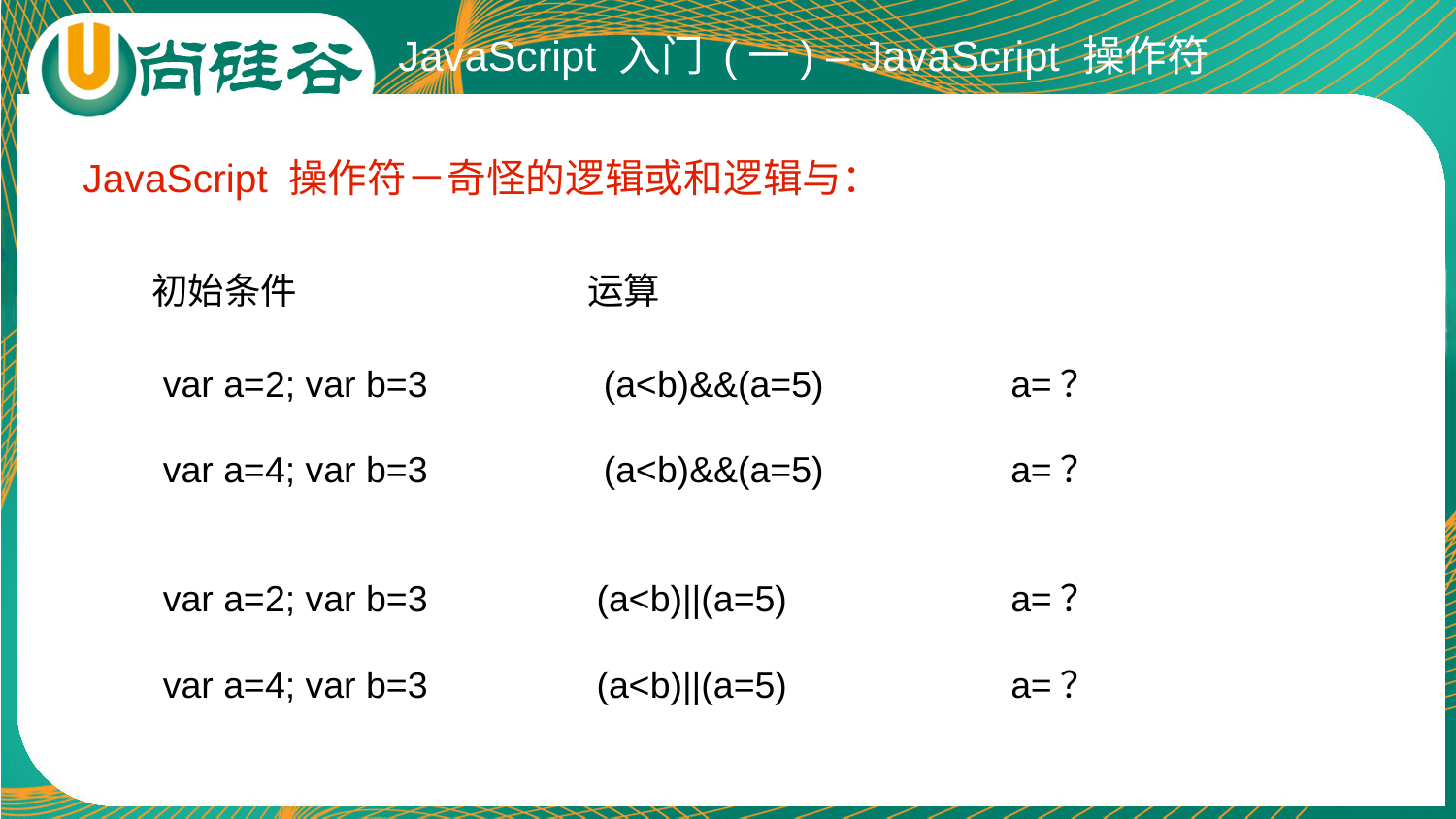

# JavaScript 入门 (一) – JavaScript 操作符
JavaScript 操作符－奇怪的逻辑或和逻辑与：
初始条件
运算
var a=2; var b=3
 (a<b)&&(a=5)
a=？
var a=4; var b=3
(a<b)&&(a=5)
a=？
var a=2; var b=3
(a<b)||(a=5)
a=？
var a=4; var b=3
(a<b)||(a=5)
a=？